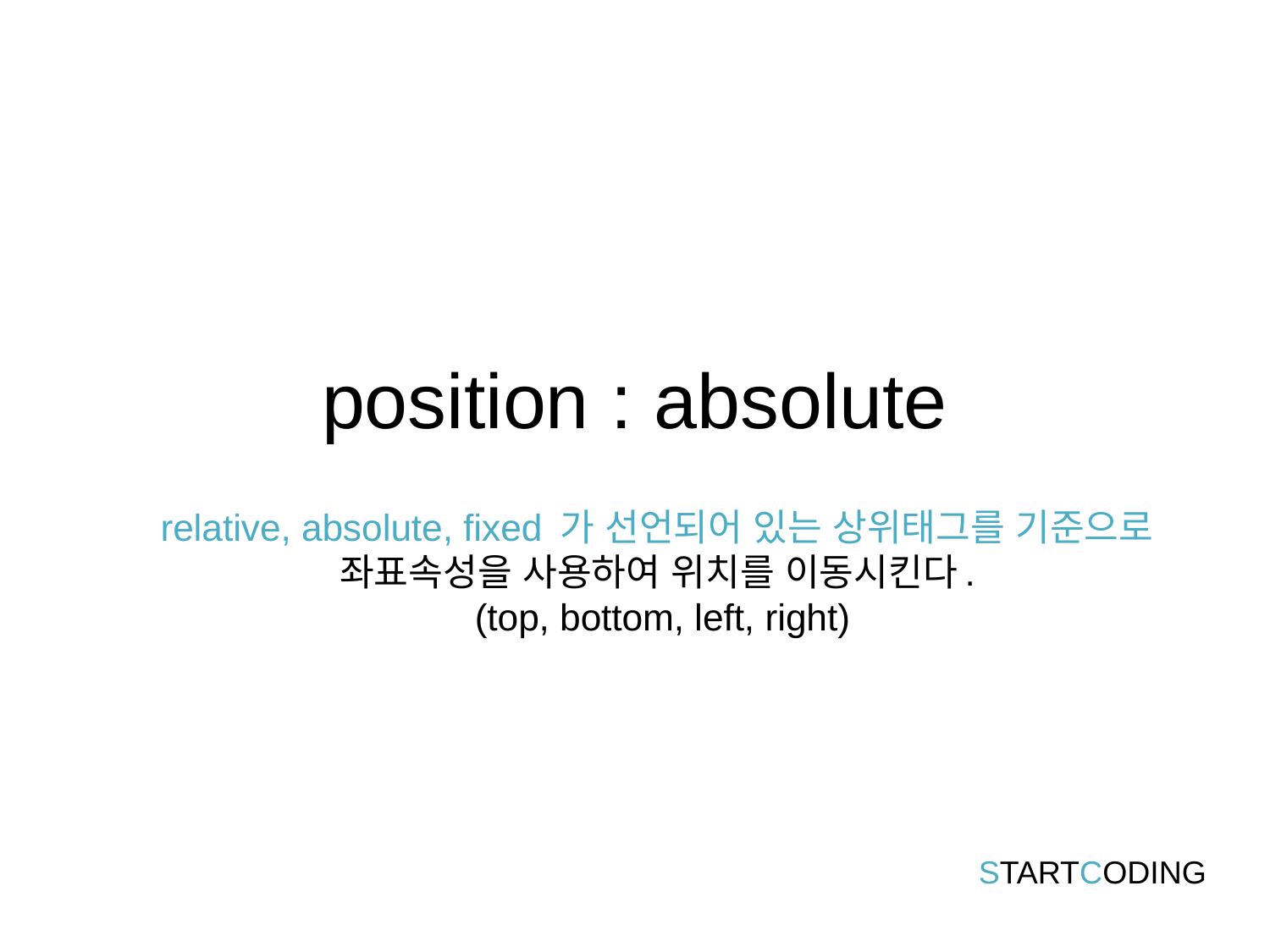

# position : absolute
relative, absolute, fixed 가 선언되어 있는 상위태그를 기준으로
좌표속성을 사용하여 위치를 이동시킨다.
(top, bottom, left, right)
STARTCODING